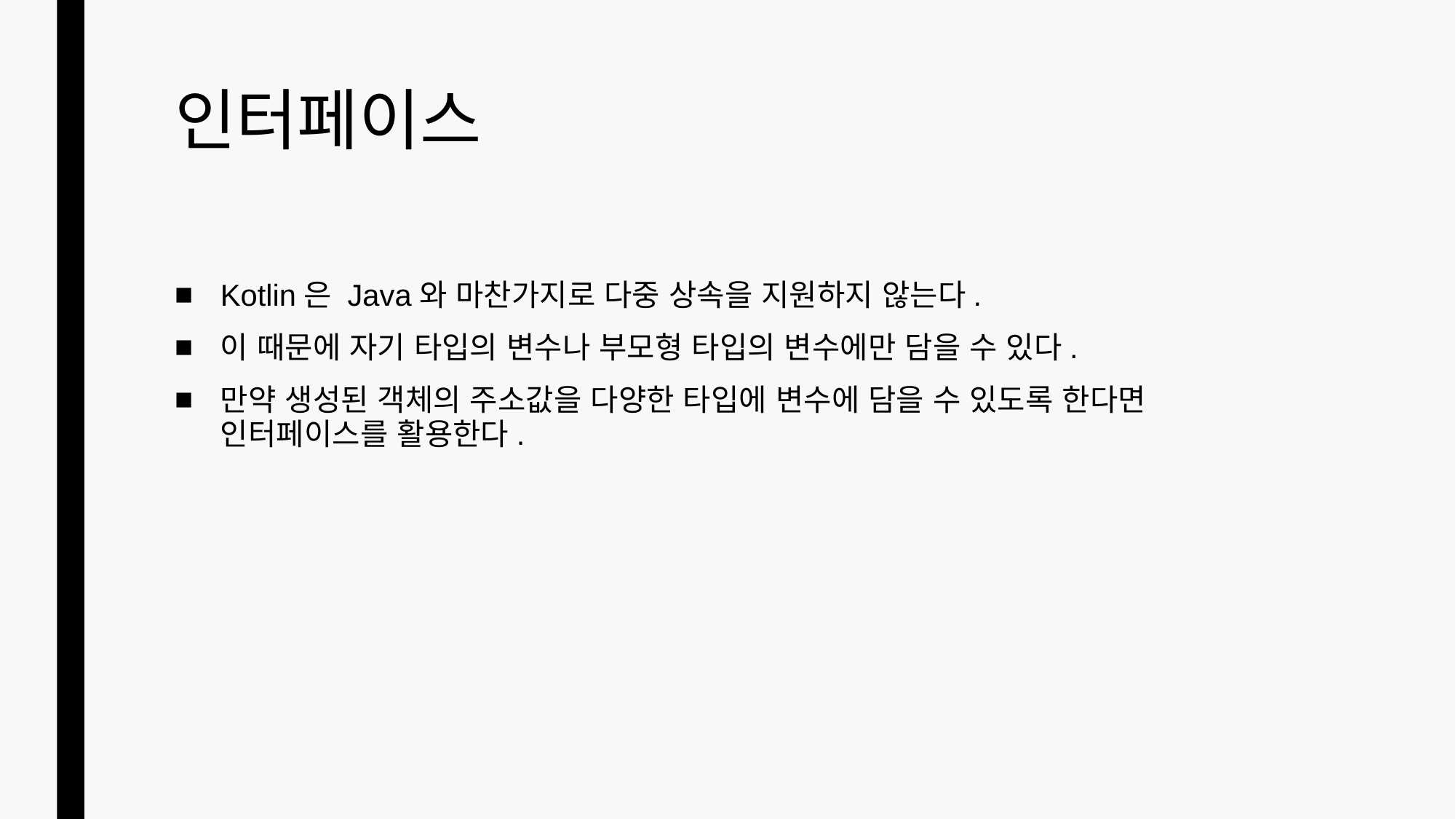

# 인터페이스
Kotlin은 Java와 마찬가지로 다중 상속을 지원하지 않는다.
이 때문에 자기 타입의 변수나 부모형 타입의 변수에만 담을 수 있다.
만약 생성된 객체의 주소값을 다양한 타입에 변수에 담을 수 있도록 한다면 인터페이스를 활용한다.